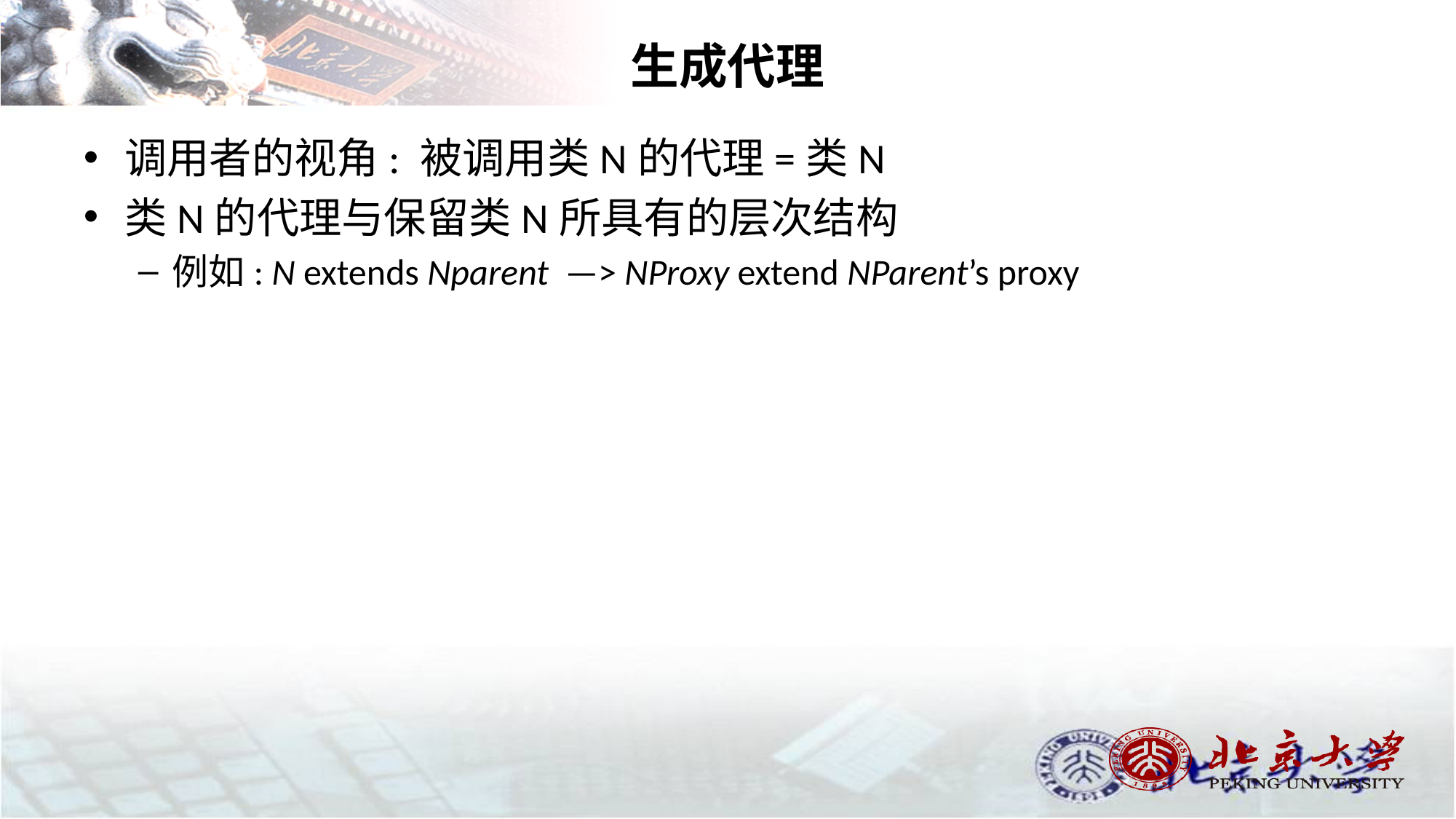

# 生成代理
调用者的视角: 被调用类N的代理=类N
类N的代理与保留类N所具有的层次结构
例如: N extends Nparent  —> NProxy extend NParent’s proxy